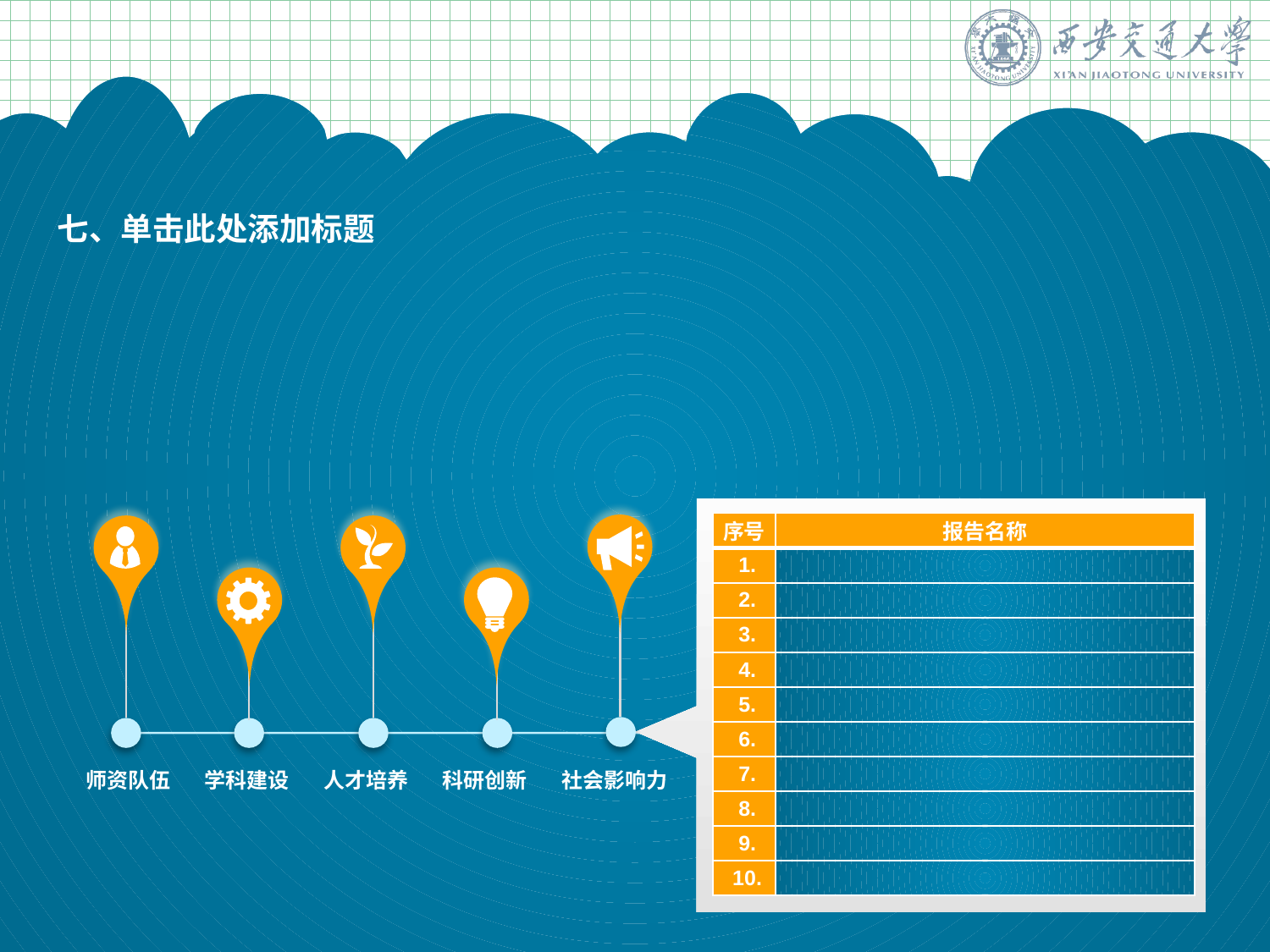

七、单击此处添加标题

| 序号 | 报告名称 |
| --- | --- |
| 1. |  |
| 2. |  |
| 3. |  |
| 4. |  |
| 5. |  |
| 6. |  |
| 7. |  |
| 8. |  |
| 9. |  |
| 10. |  |

师资队伍
学科建设
人才培养
科研创新
社会影响力